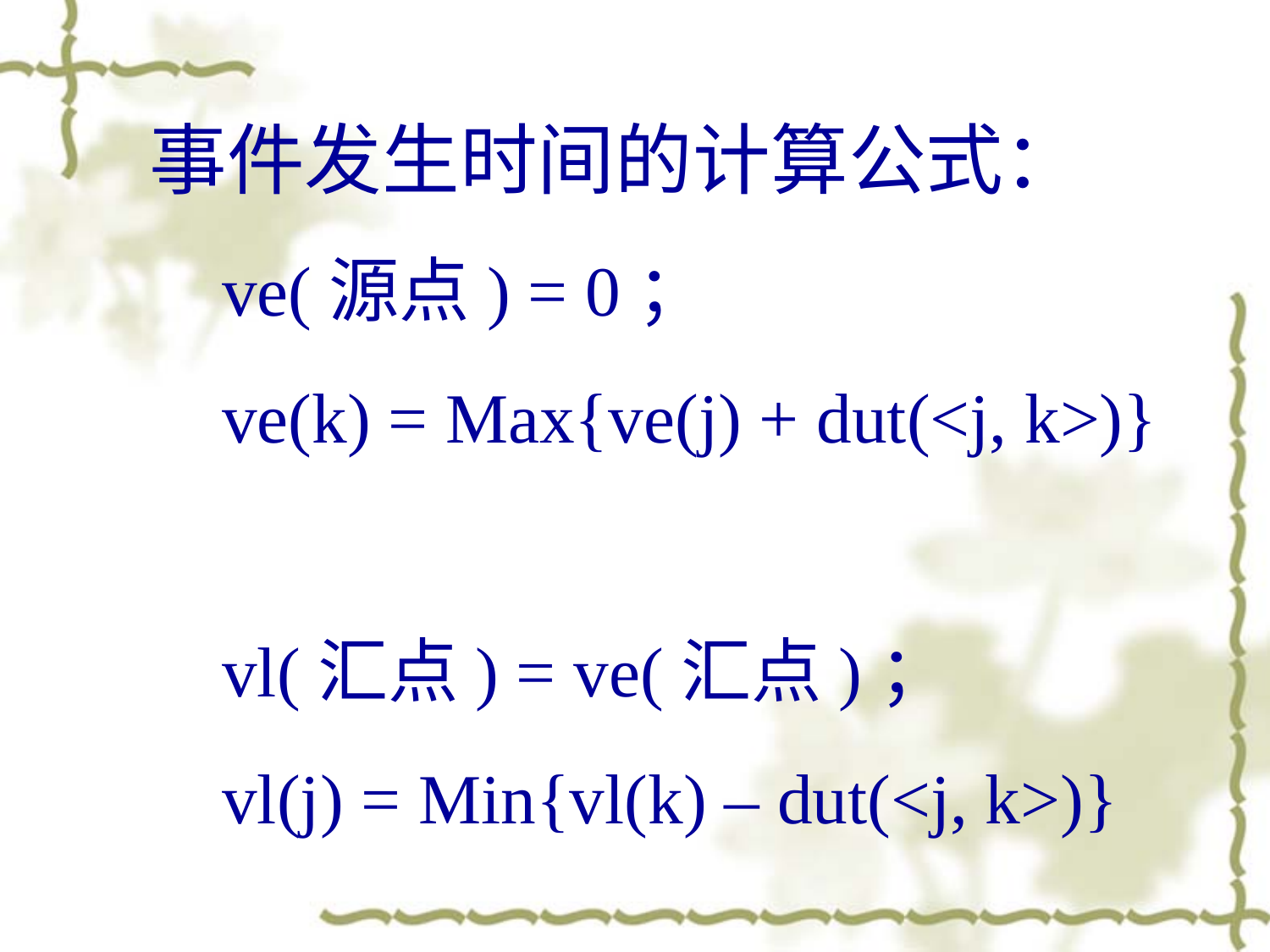

事件发生时间的计算公式：
      ve(源点) = 0；
      ve(k) = Max{ve(j) + dut(<j, k>)}

      vl(汇点) = ve(汇点)；
      vl(j) = Min{vl(k) – dut(<j, k>)}